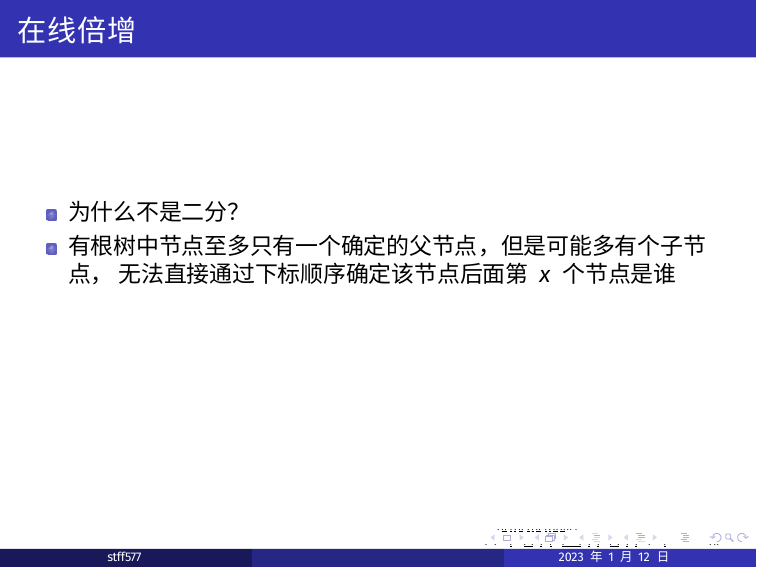

在线倍增
为什么不是二分？
有根树中节点至多只有一个确定的父节点，但是可能多有个子节点， 无法直接通过下标顺序确定该节点后面第 x 个节点是谁

. . . . . . .  . . . .  . . . . . . . . .
.     .        .       .    .    .    .     .    .    .    .      .    .    .    .      .        .	.  . .
2023 年 1 月 12 日	8 / 11
stff577